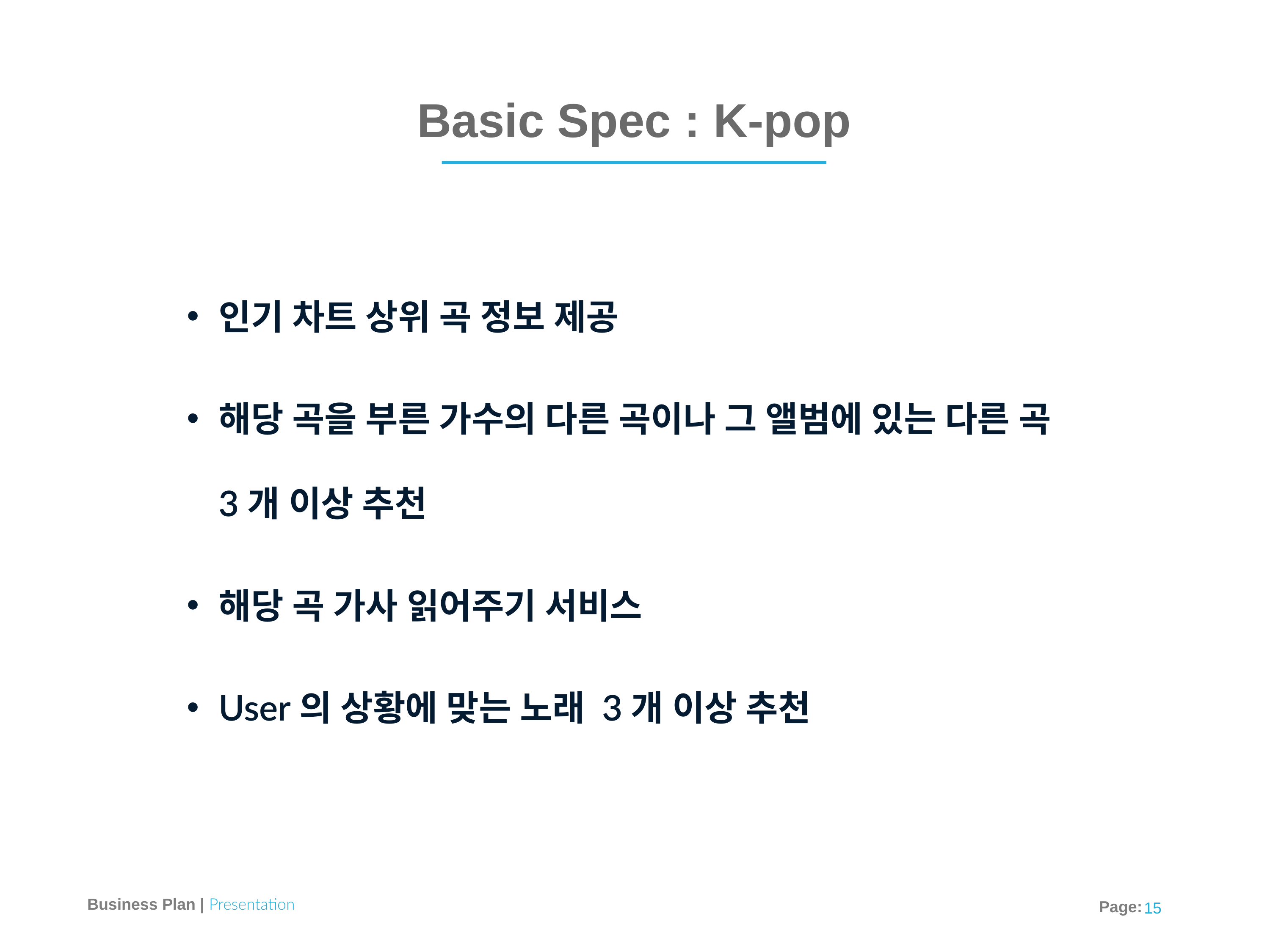

Basic Spec : K-pop

인기 차트 상위 곡 정보 제공
해당 곡을 부른 가수의 다른 곡이나 그 앨범에 있는 다른 곡 3개 이상 추천
해당 곡 가사 읽어주기 서비스
User의 상황에 맞는 노래 3개 이상 추천